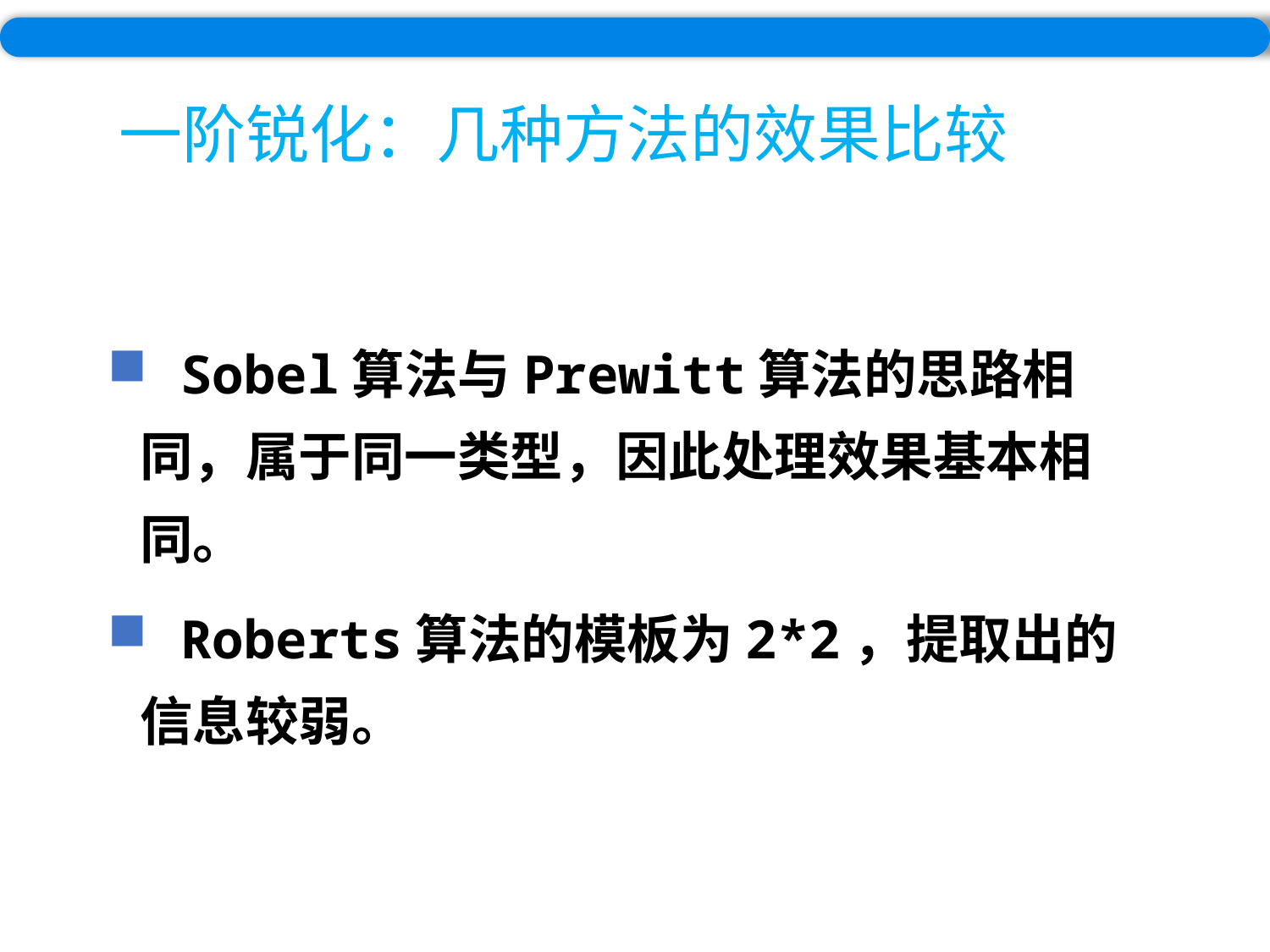

# 一阶锐化：几种方法的效果比较
 Sobel算法与Prewitt算法的思路相同，属于同一类型，因此处理效果基本相同。
 Roberts算法的模板为2*2，提取出的信息较弱。